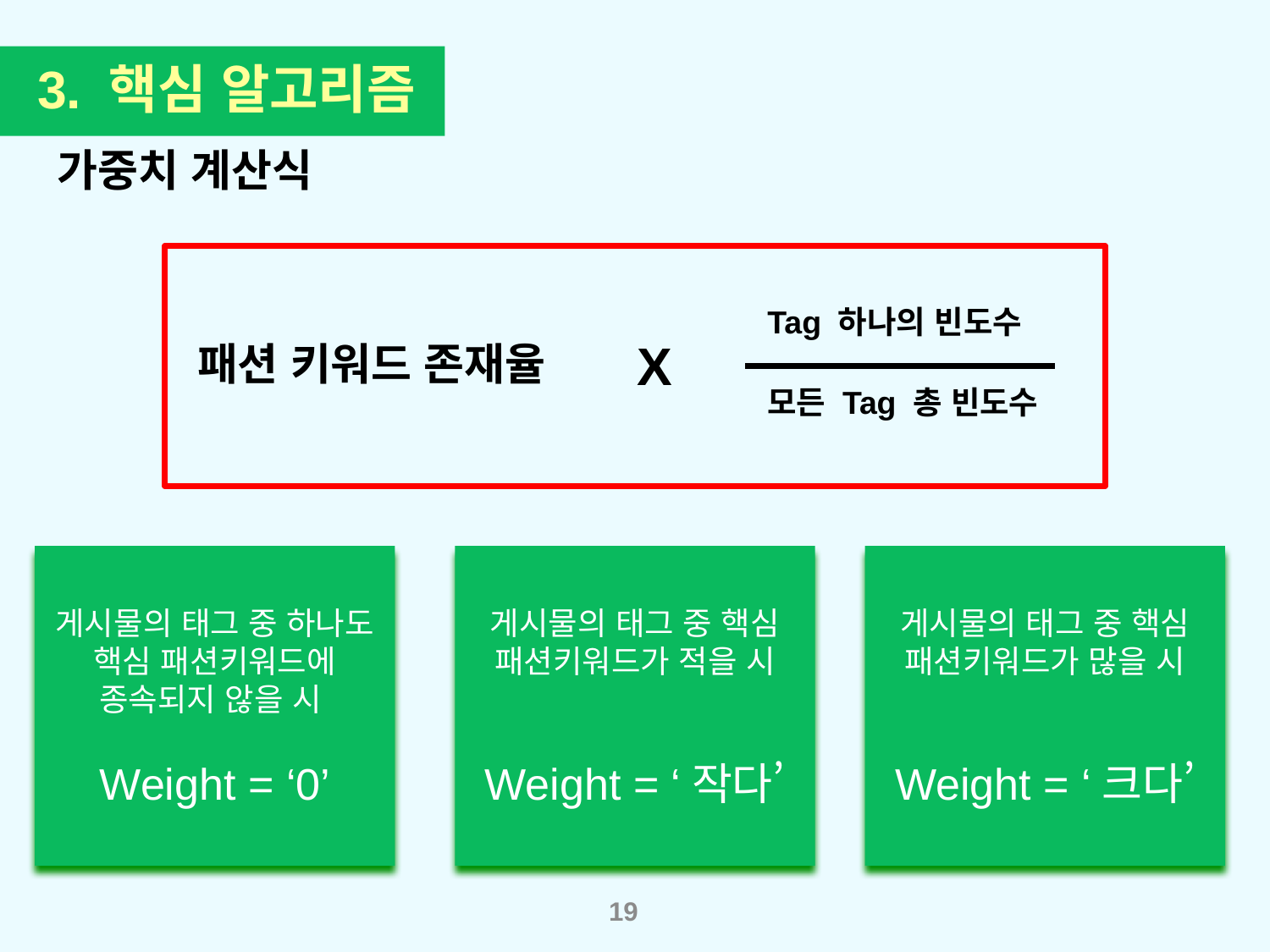

3. 핵심 알고리즘
가중치 계산식

Tag 하나의 빈도수
모든 Tag 총 빈도수
X
패션 키워드 존재율
게시물의 태그 중 하나도 핵심 패션키워드에 종속되지 않을 시

Weight = ‘0’
게시물의 태그 중 핵심 패션키워드가 적을 시

Weight = ‘작다’
게시물의 태그 중 핵심 패션키워드가 많을 시

Weight = ‘크다’
19